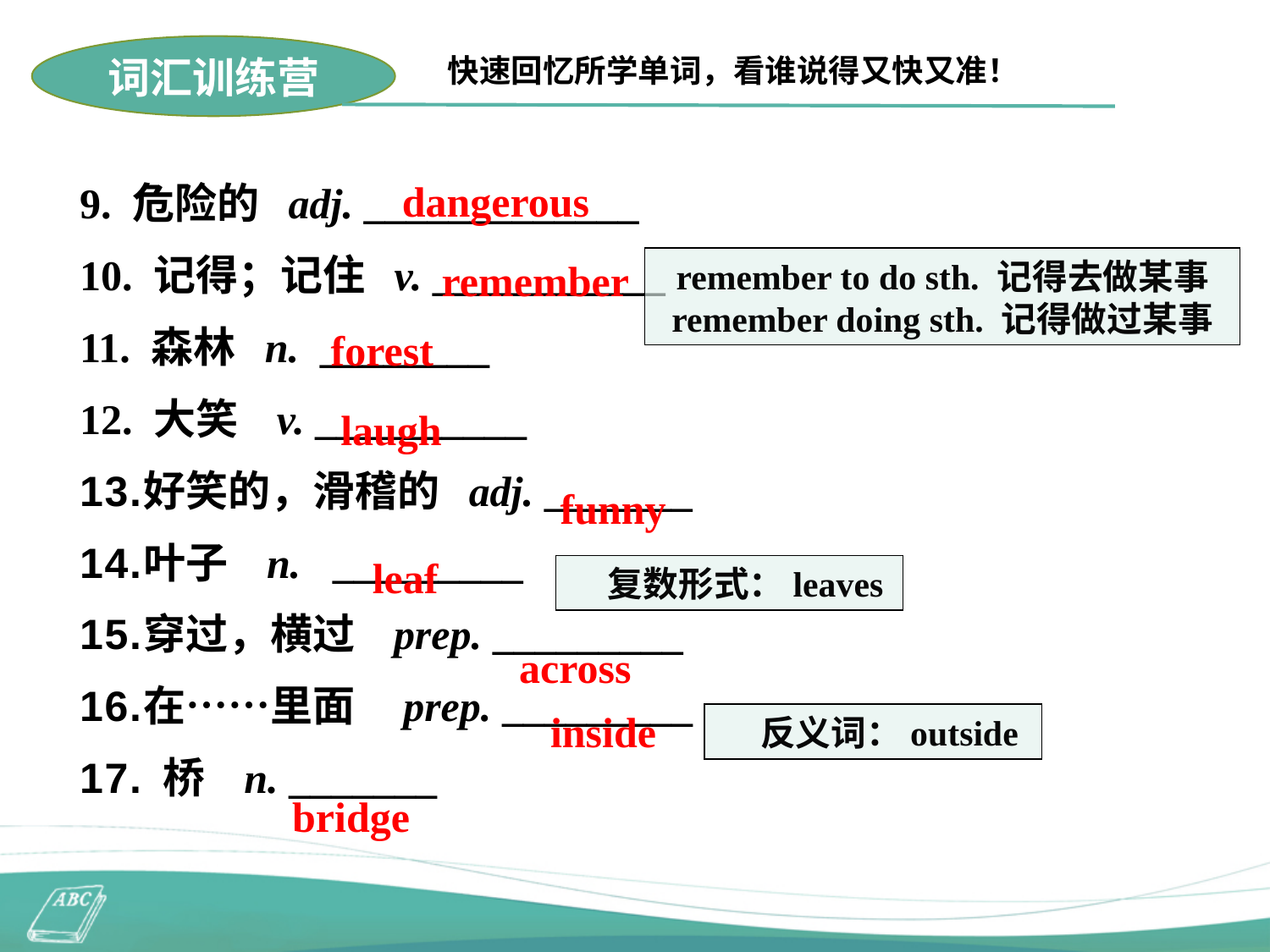

词汇训练营
快速回忆所学单词，看谁说得又快又准！
    dangerous
9. 危险的  adj. _____________
10. 记得；记住  v. ___________
11. 森林  n.  ________
12. 大笑   v. __________
好笑的，滑稽的  adj. _______
叶子   n.   _________
穿过，横过   prep. _________
在……里面    prep. _________
 桥   n. _______

    remember
remember to do sth. 记得去做某事
remember doing sth. 记得做过某事
 forest
 laugh
   funny
    leaf
   复数形式：leaves
 across
   inside
   反义词：outside
   bridge